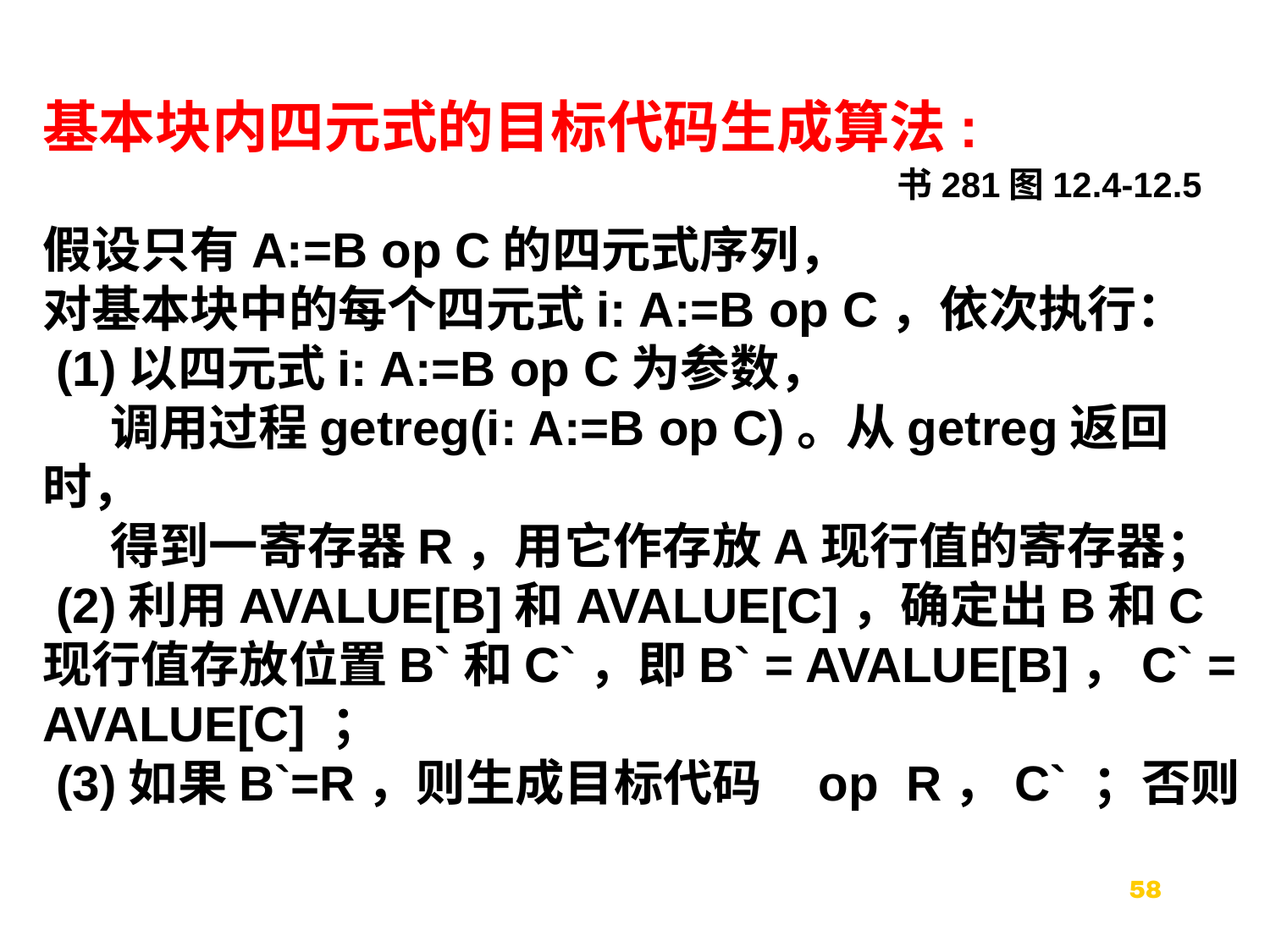

基本块内四元式的目标代码生成算法:

假设只有A:=B op C的四元式序列，
对基本块中的每个四元式i: A:=B op C，依次执行：
 (1)以四元式i: A:=B op C为参数，
     调用过程getreg(i: A:=B op C)。从getreg返回时，
     得到一寄存器R，用它作存放A现行值的寄存器；
 (2)利用AVALUE[B]和AVALUE[C]，确定出B和C现行值存放位置B`和C`，即B` = AVALUE[B]，C` = AVALUE[C] ；
 (3)如果B`=R，则生成目标代码    op  R，C` ；否则
书281图12.4-12.5

58